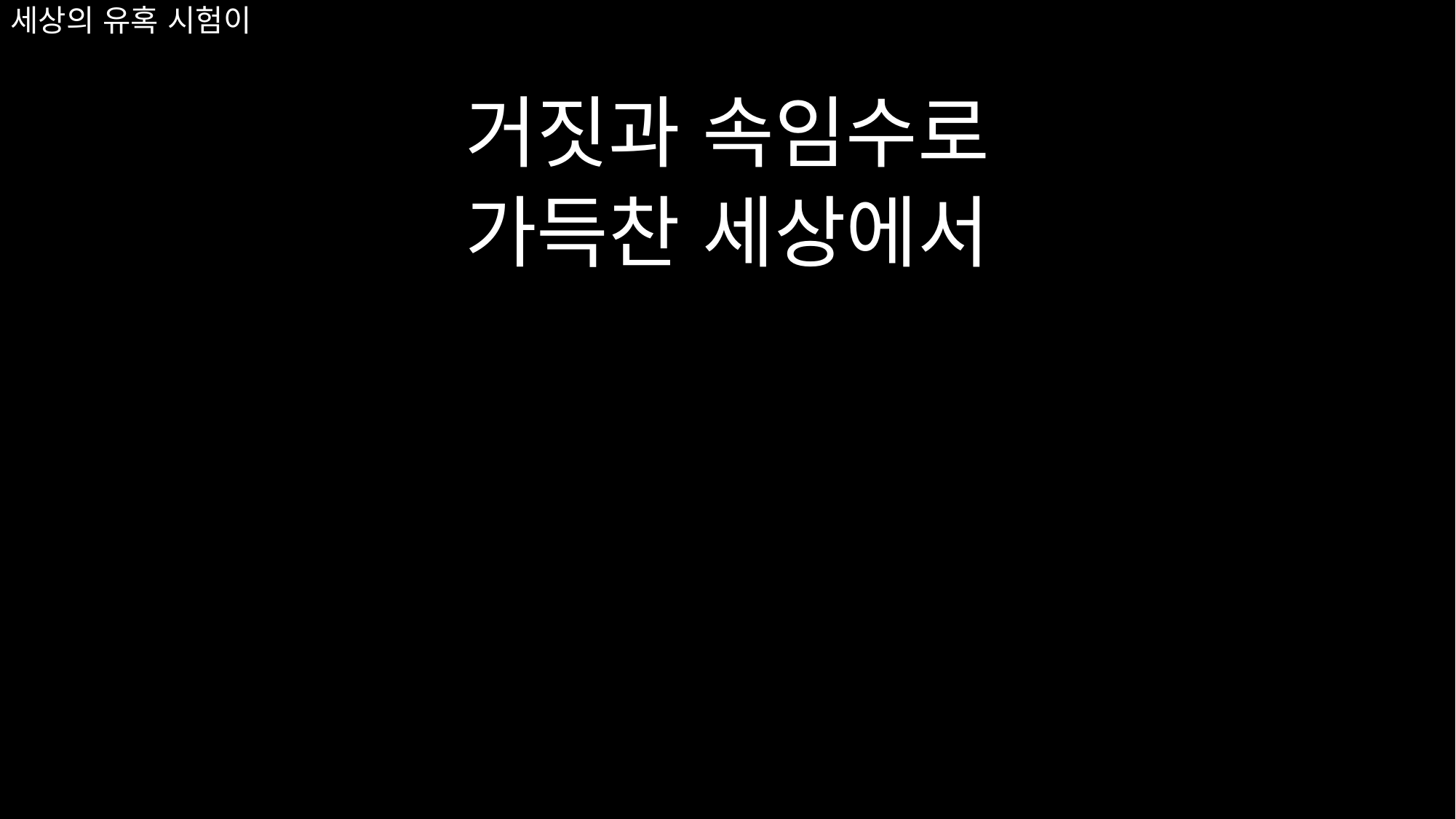

# 세상의 유혹 시험이
거짓과 속임수로
가득찬 세상에서